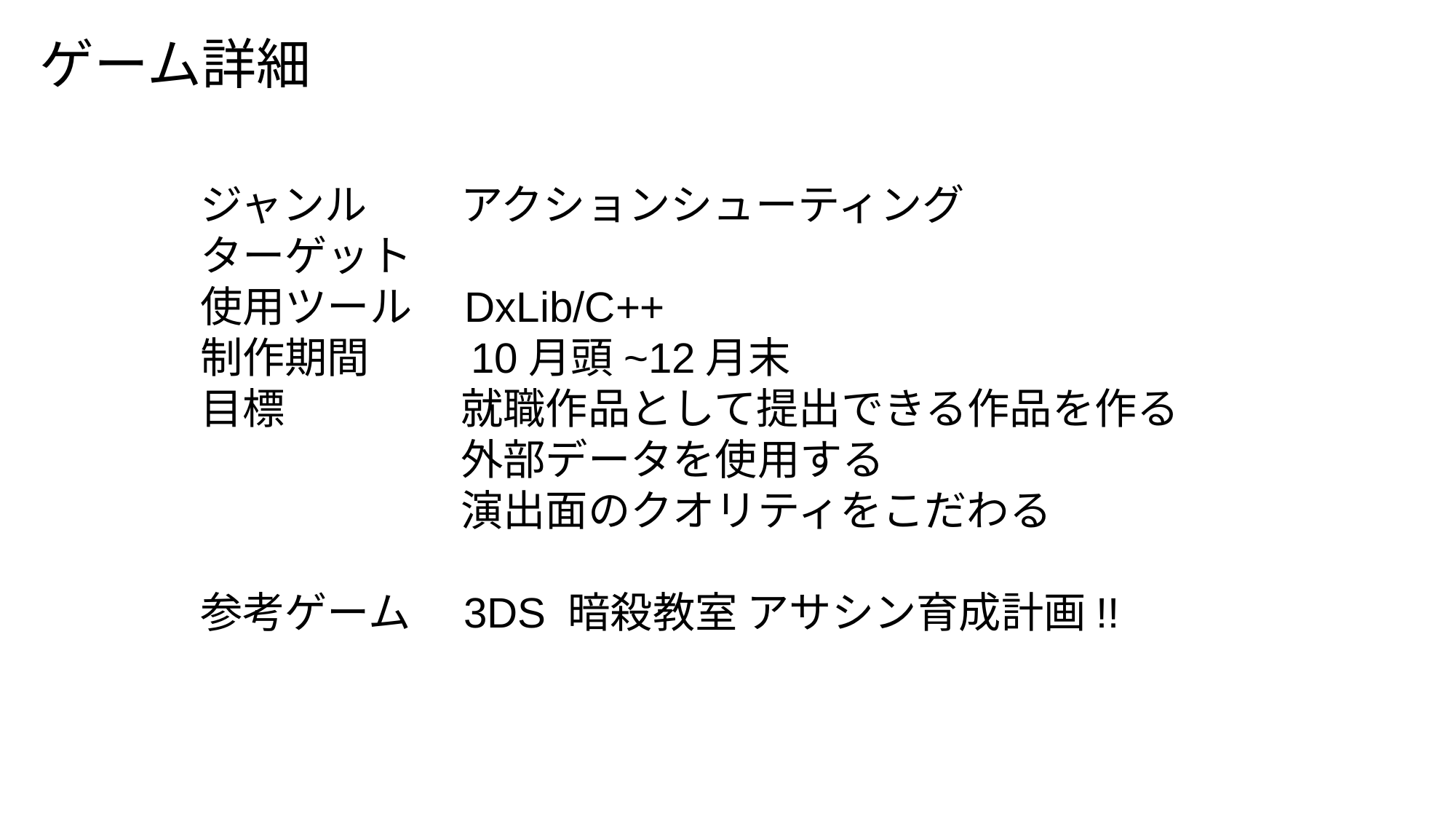

ゲーム詳細
ジャンル	　アクションシューティング
ターゲット
使用ツール　DxLib/C++
制作期間	　10月頭~12月末
目標		　就職作品として提出できる作品を作る
	　	　外部データを使用する
		　演出面のクオリティをこだわる

参考ゲーム　3DS 暗殺教室 アサシン育成計画!!